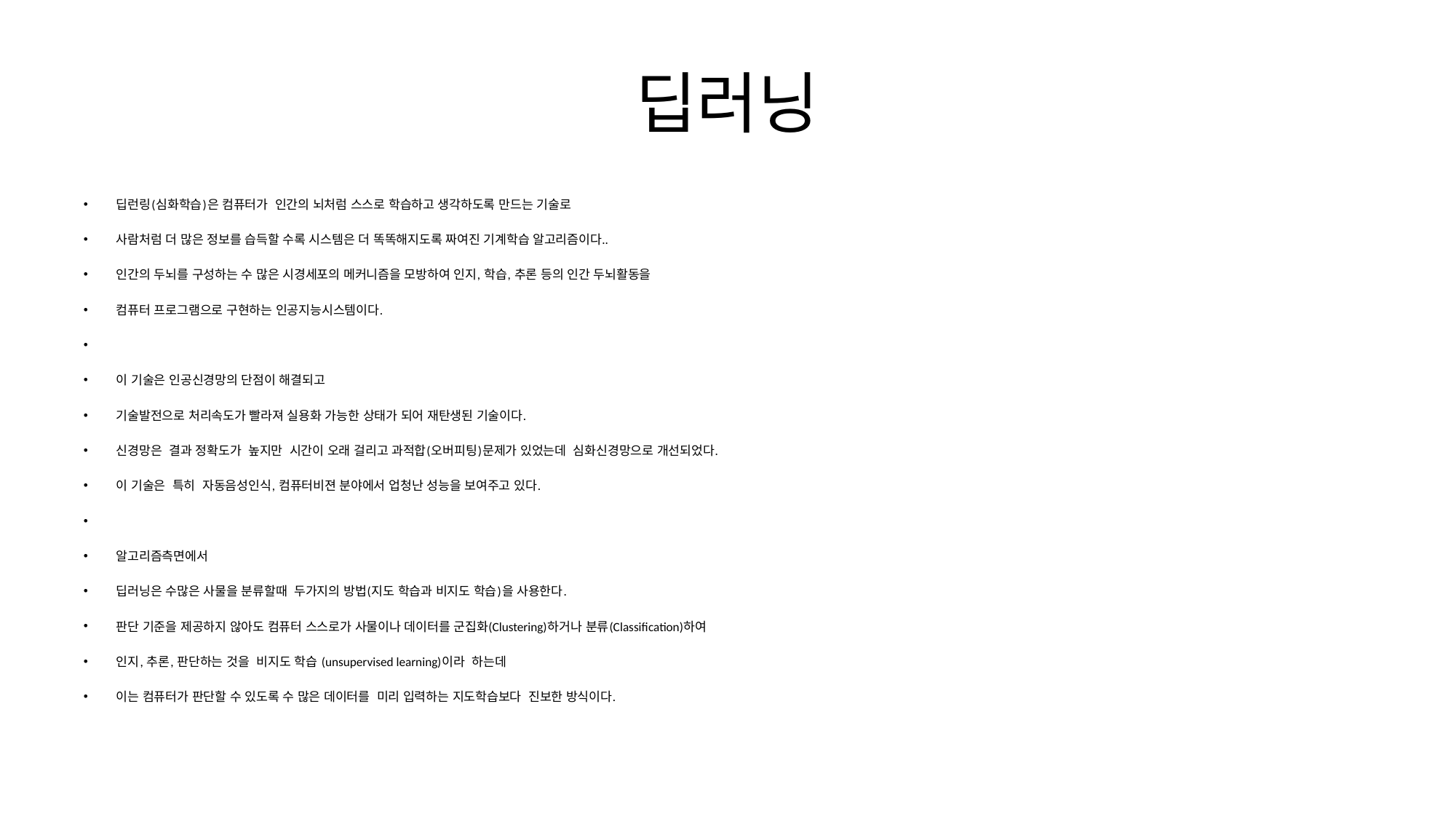

# 딥러닝
딥런링(심화학습)은 컴퓨터가  인간의 뇌처럼 스스로 학습하고 생각하도록 만드는 기술로

사람처럼 더 많은 정보를 습득할 수록 시스템은 더 똑똑해지도록 짜여진 기계학습 알고리즘이다..

인간의 두뇌를 구성하는 수 많은 시경세포의 메커니즘을 모방하여 인지, 학습, 추론 등의 인간 두뇌활동을

컴퓨터 프로그램으로 구현하는 인공지능시스템이다.

이 기술은 인공신경망의 단점이 해결되고

기술발전으로 처리속도가 빨라져 실용화 가능한 상태가 되어 재탄생된 기술이다.

신경망은  결과 정확도가  높지만  시간이 오래 걸리고 과적합(오버피팅)문제가 있었는데  심화신경망으로 개선되었다.

이 기술은  특히  자동음성인식, 컴퓨터비젼 분야에서 업청난 성능을 보여주고 있다.

알고리즘측면에서

딥러닝은 수많은 사물을 분류할때  두가지의 방법(지도 학습과 비지도 학습)을 사용한다.

판단 기준을 제공하지 않아도 컴퓨터 스스로가 사물이나 데이터를 군집화(Clustering)하거나 분류(Classification)하여

인지, 추론, 판단하는 것을  비지도 학습 (unsupervised learning)이라  하는데

이는 컴퓨터가 판단할 수 있도록 수 많은 데이터를  미리 입력하는 지도학습보다  진보한 방식이다.